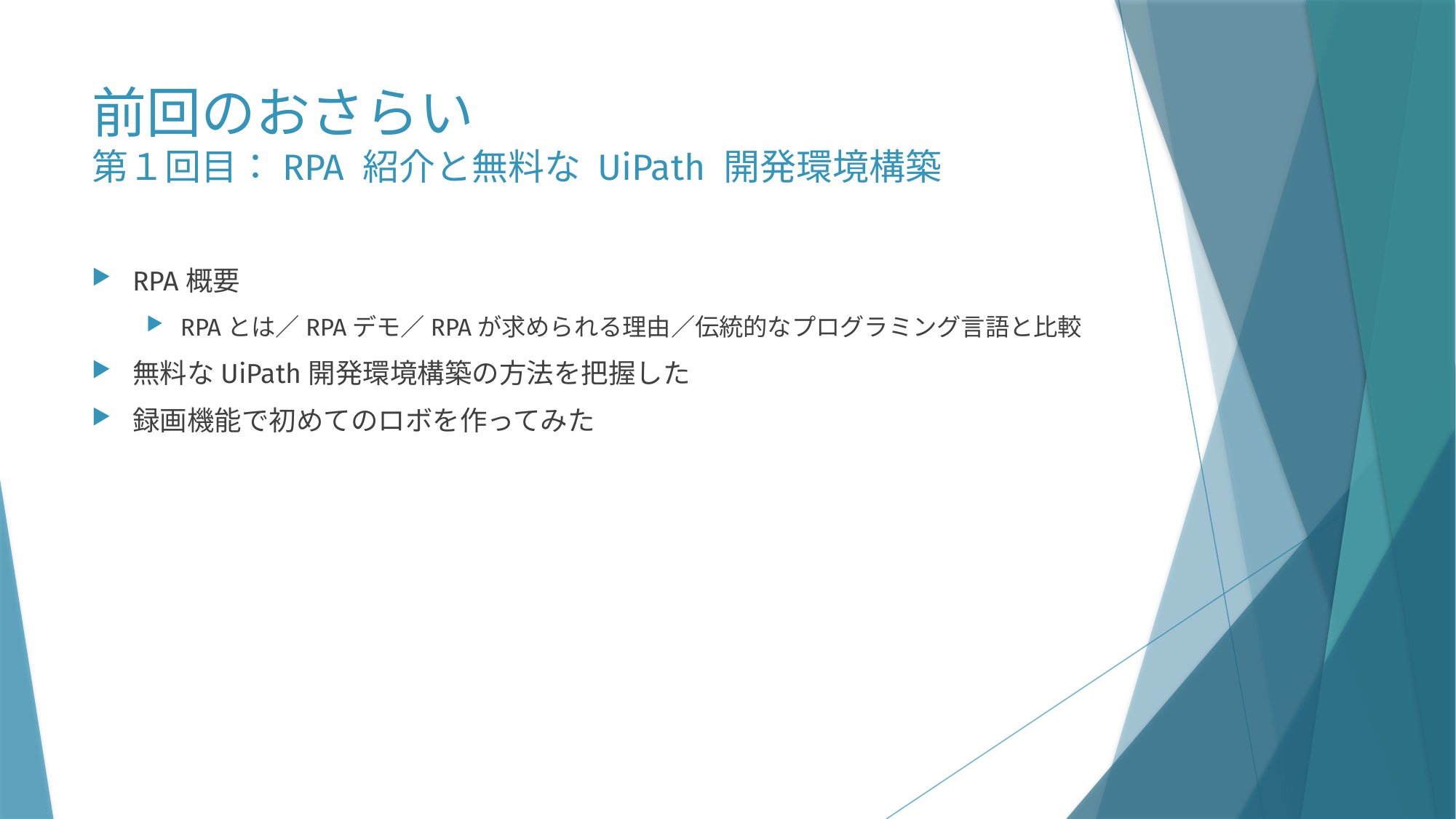

# 前回のおさらい 第１回目：RPA 紹介と無料な UiPath 開発環境構築
RPA概要
RPAとは／RPAデモ／RPAが求められる理由／伝統的なプログラミング言語と比較
無料なUiPath開発環境構築の方法を把握した
録画機能で初めてのロボを作ってみた